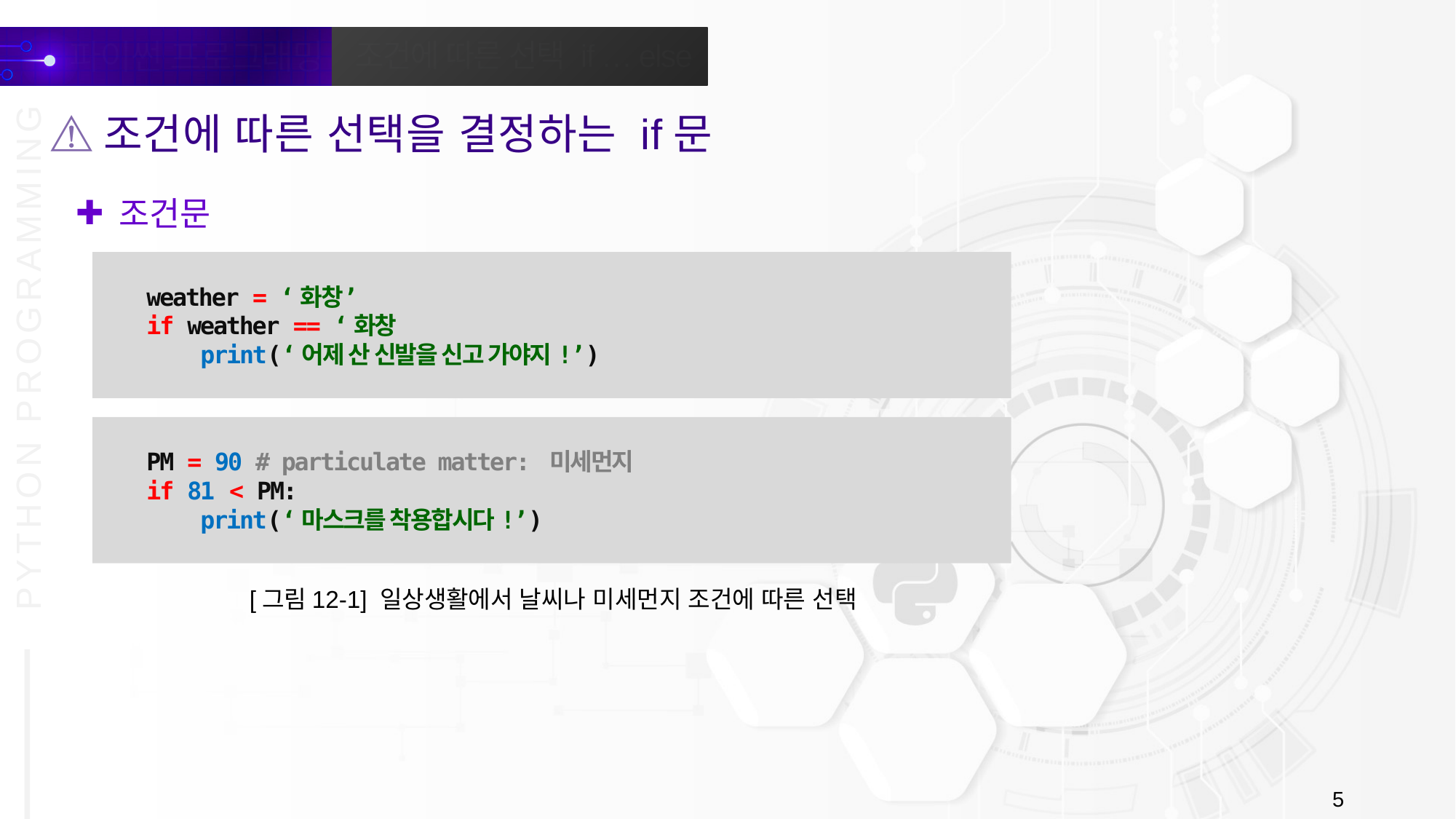

조건에 따른 선택을 결정하는 if문
조건문
weather = ‘화창’
if weather == ‘화창
    print(‘어제 산 신발을 신고 가야지!’)
PM = 90 # particulate matter: 미세먼지
if 81 < PM:
    print(‘마스크를 착용합시다!’)
[그림12-1] 일상생활에서 날씨나 미세먼지 조건에 따른 선택
5